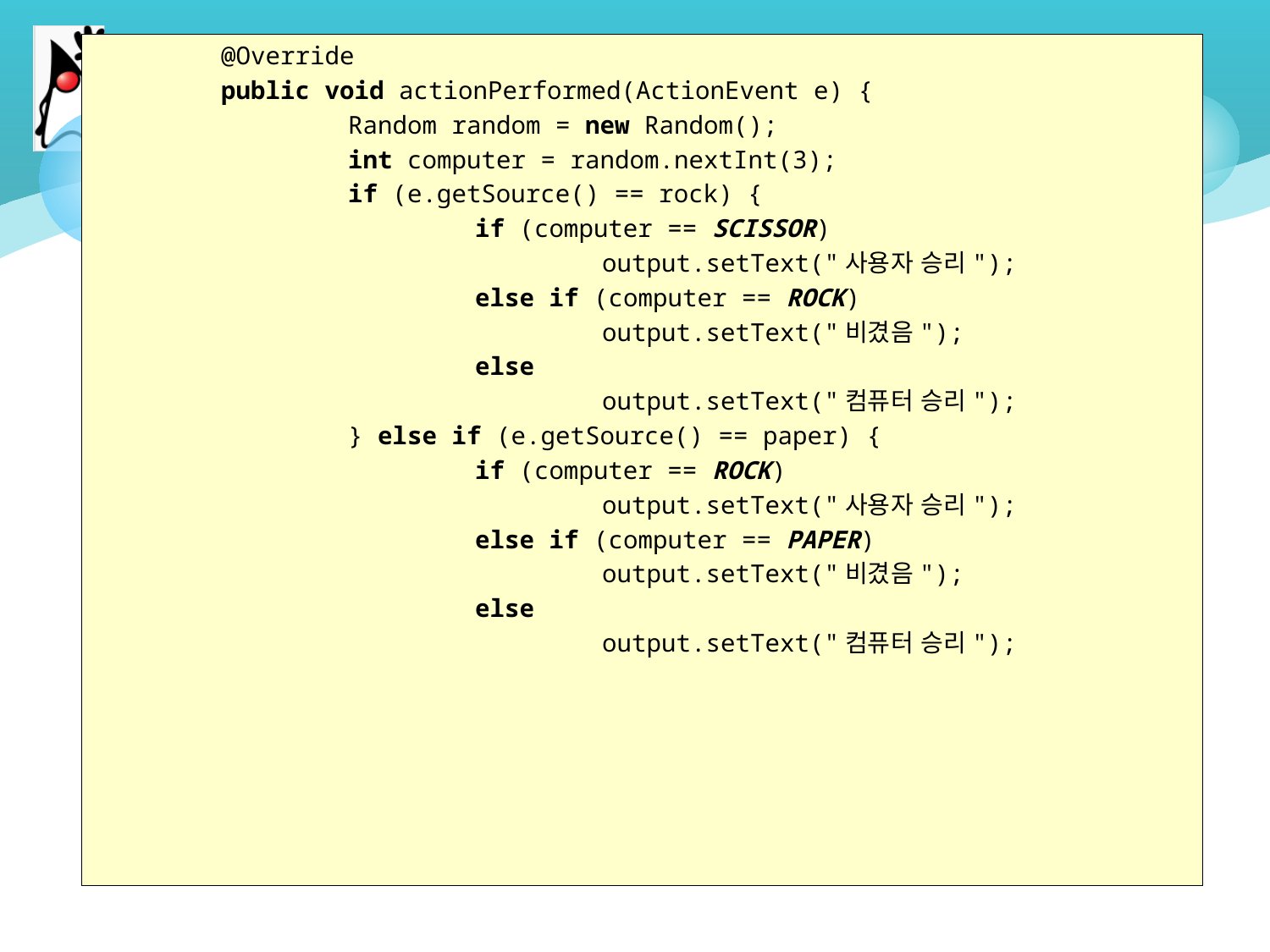

# SOLUTION
	@Override
	public void actionPerformed(ActionEvent e) {
		Random random = new Random();
		int computer = random.nextInt(3);
		if (e.getSource() == rock) {
			if (computer == SCISSOR)
				output.setText("사용자 승리");
			else if (computer == ROCK)
				output.setText("비겼음");
			else
				output.setText("컴퓨터 승리");
		} else if (e.getSource() == paper) {
			if (computer == ROCK)
				output.setText("사용자 승리");
			else if (computer == PAPER)
				output.setText("비겼음");
			else
				output.setText("컴퓨터 승리");